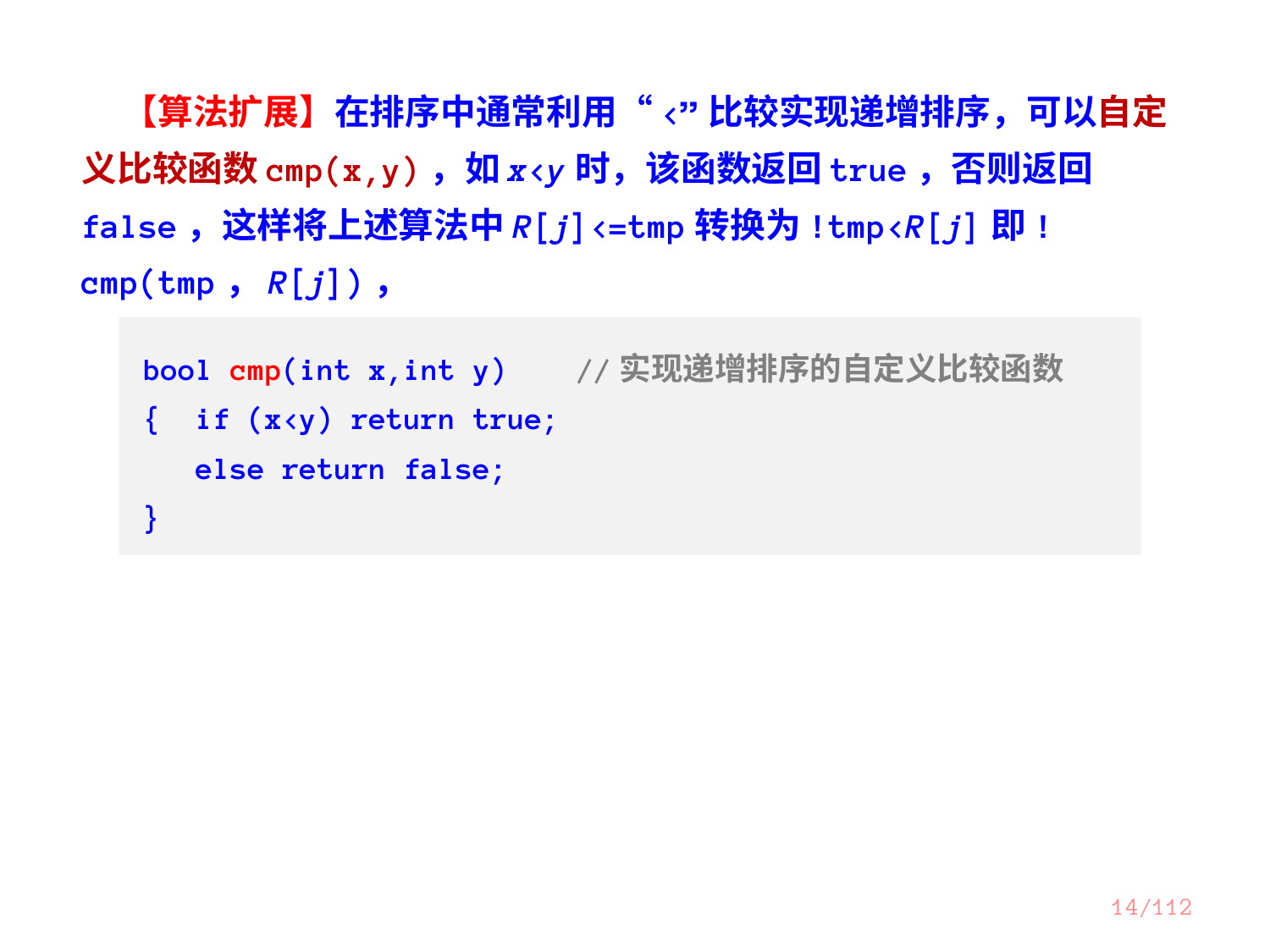

【算法扩展】在排序中通常利用“<”比较实现递增排序，可以自定义比较函数cmp(x,y)，如x<y时，该函数返回true，否则返回false，这样将上述算法中R[j]<=tmp转换为!tmp<R[j]即!cmp(tmp，R[j])，
bool cmp(int x,int y)	   //实现递增排序的自定义比较函数
{  if (x<y) return true;
   else return false;
}
14/112